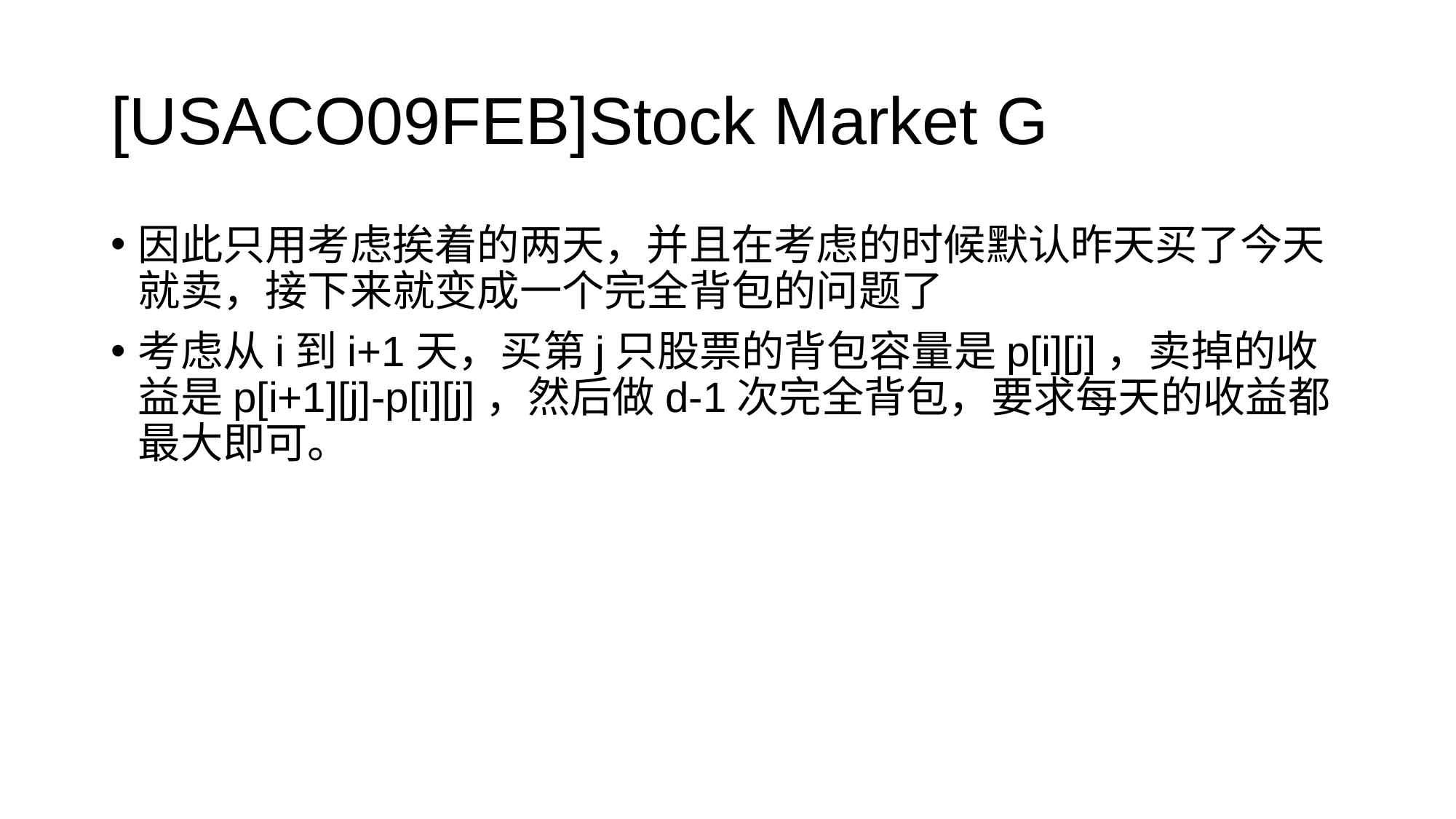

# [USACO09FEB]Stock Market G
因此只用考虑挨着的两天，并且在考虑的时候默认昨天买了今天就卖，接下来就变成一个完全背包的问题了
考虑从i到i+1天，买第j只股票的背包容量是p[i][j]，卖掉的收益是p[i+1][j]-p[i][j]，然后做d-1次完全背包，要求每天的收益都最大即可。